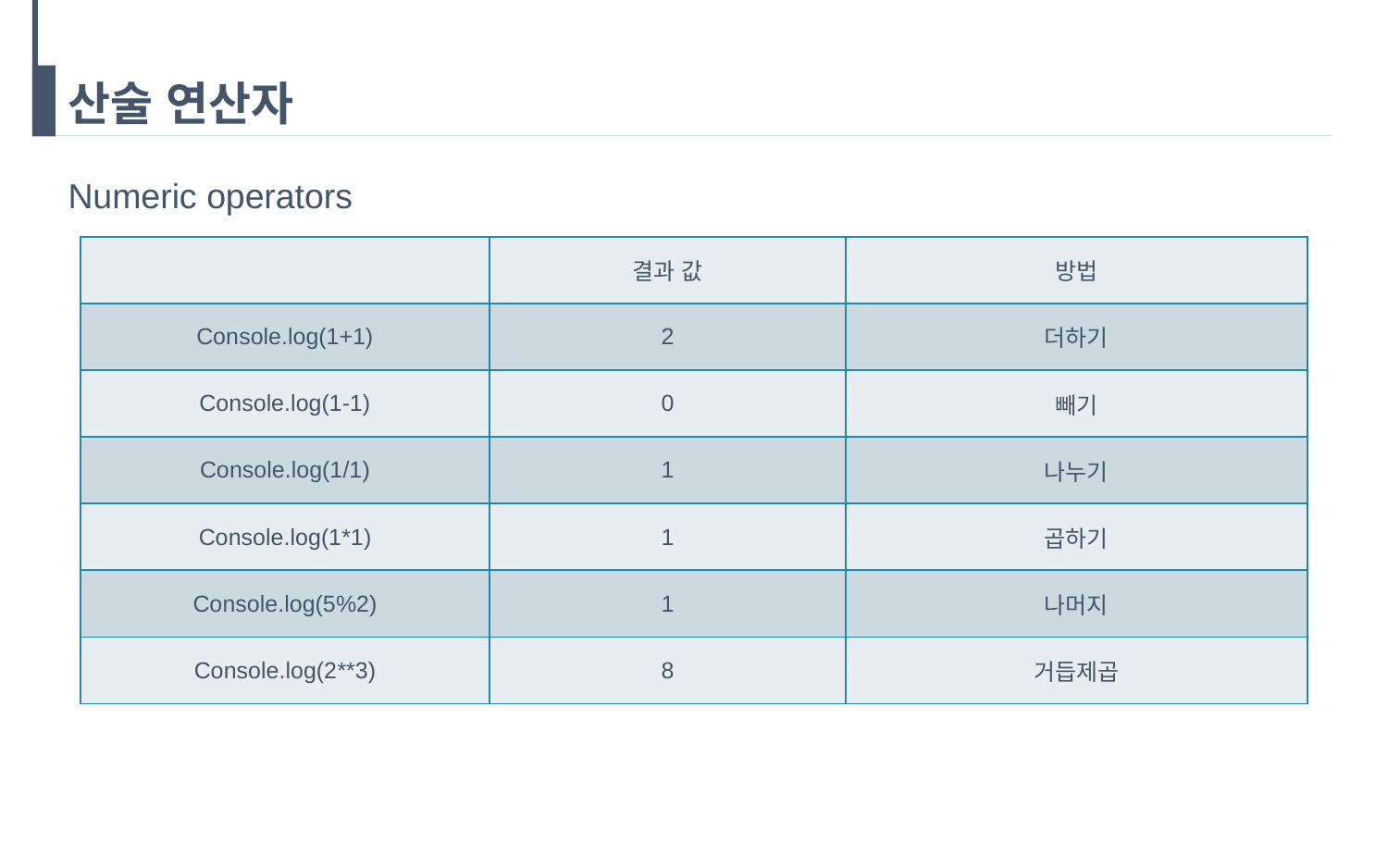

# 산술 연산자
Numeric operators
|  | 결과 값 | 방법 |
| --- | --- | --- |
| Console.log(1+1) | 2 | 더하기 |
| Console.log(1-1) | 0 | 빼기 |
| Console.log(1/1) | 1 | 나누기 |
| Console.log(1\*1) | 1 | 곱하기 |
| Console.log(5%2) | 1 | 나머지 |
| Console.log(2\*\*3) | 8 | 거듭제곱 |